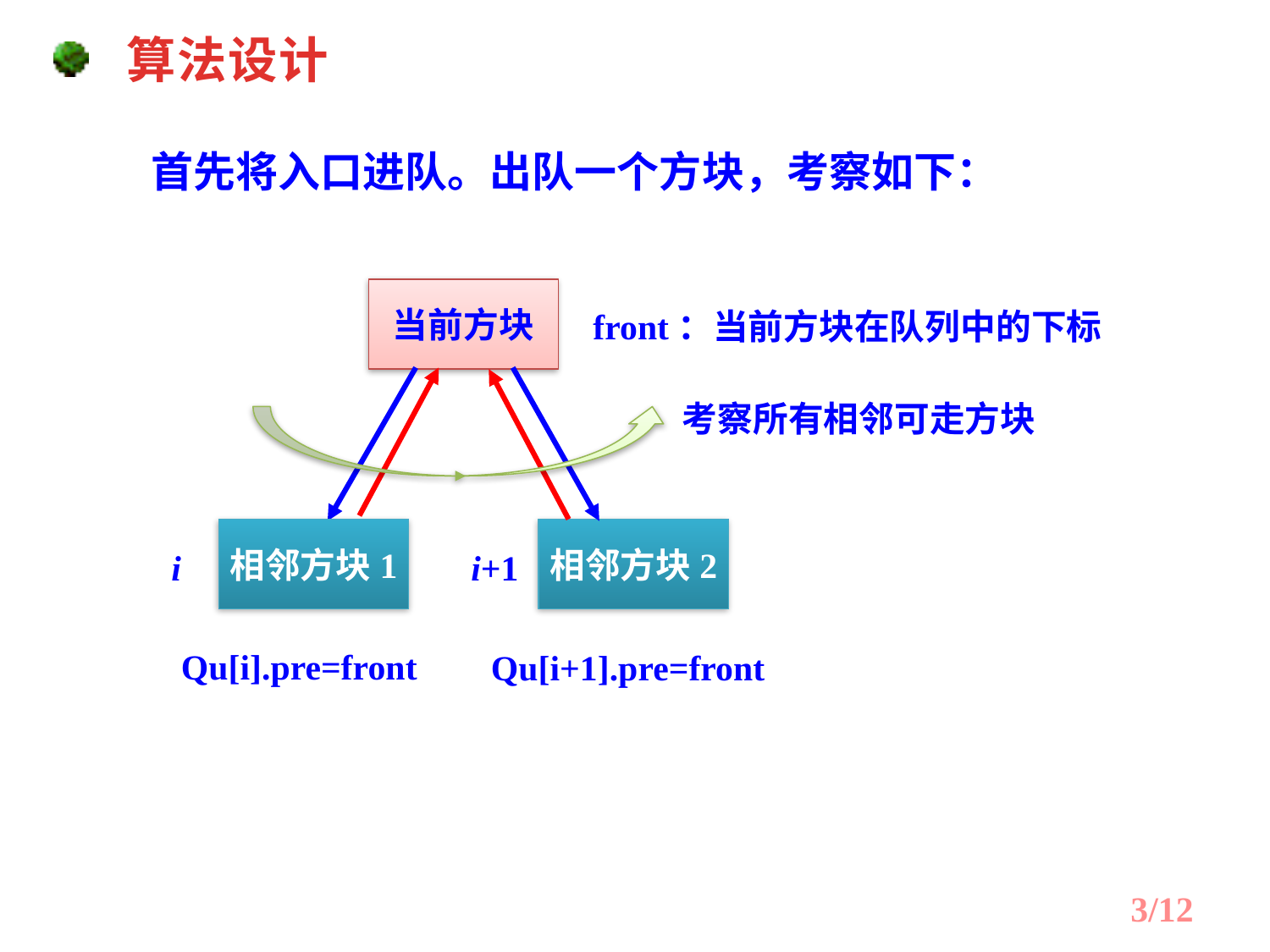

算法设计
首先将入口进队。出队一个方块，考察如下：
当前方块
front：当前方块在队列中的下标

相邻方块1
i

Qu[i].pre=front

相邻方块2
i+1

Qu[i+1].pre=front
考察所有相邻可走方块

3/12